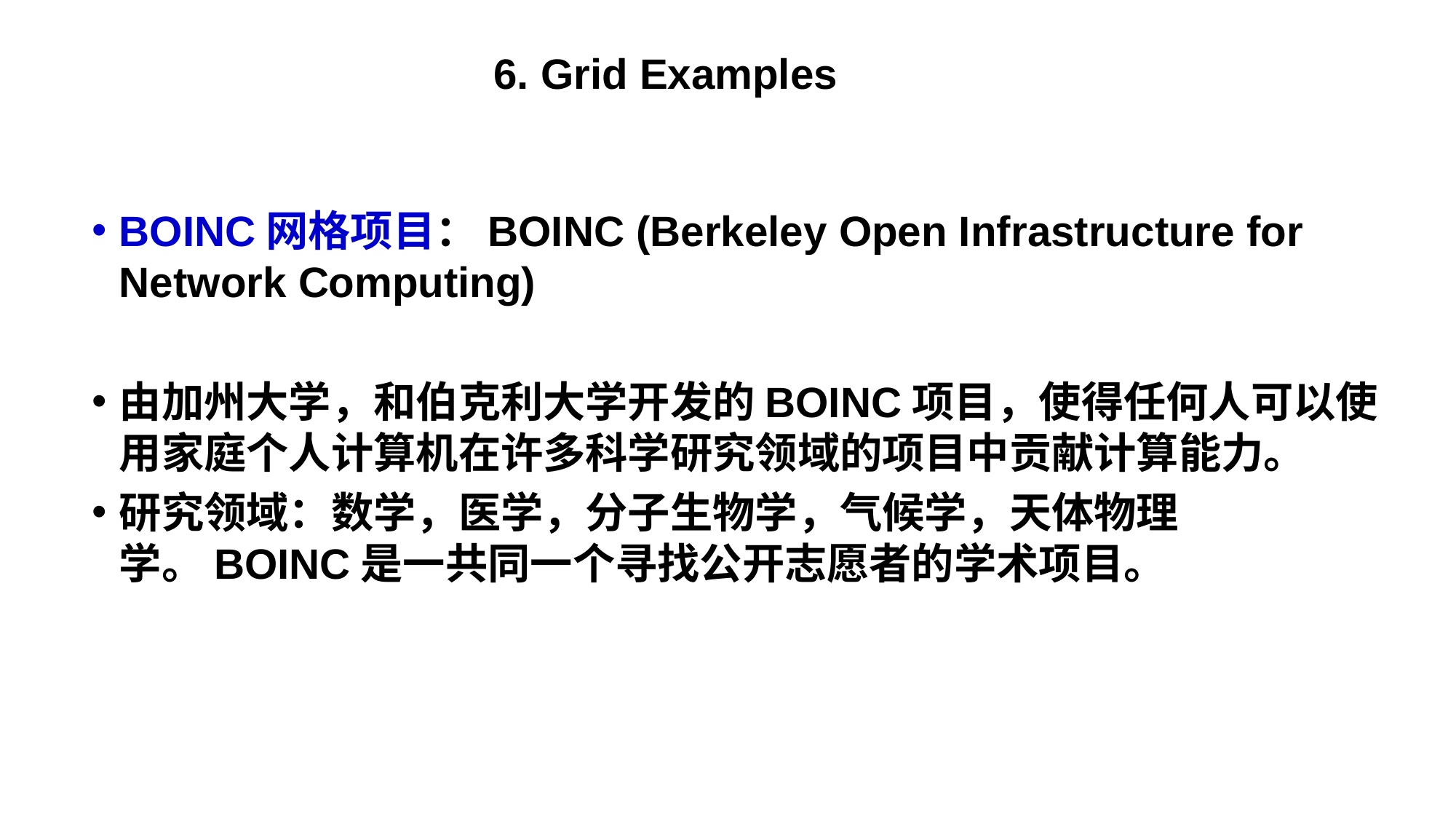

# 6. Grid Examples
BOINC网格项目：BOINC (Berkeley Open Infrastructure for Network Computing)

由加州大学，和伯克利大学开发的BOINC项目，使得任何人可以使用家庭个人计算机在许多科学研究领域的项目中贡献计算能力。
研究领域：数学，医学，分子生物学，气候学，天体物理学。BOINC是一共同一个寻找公开志愿者的学术项目。